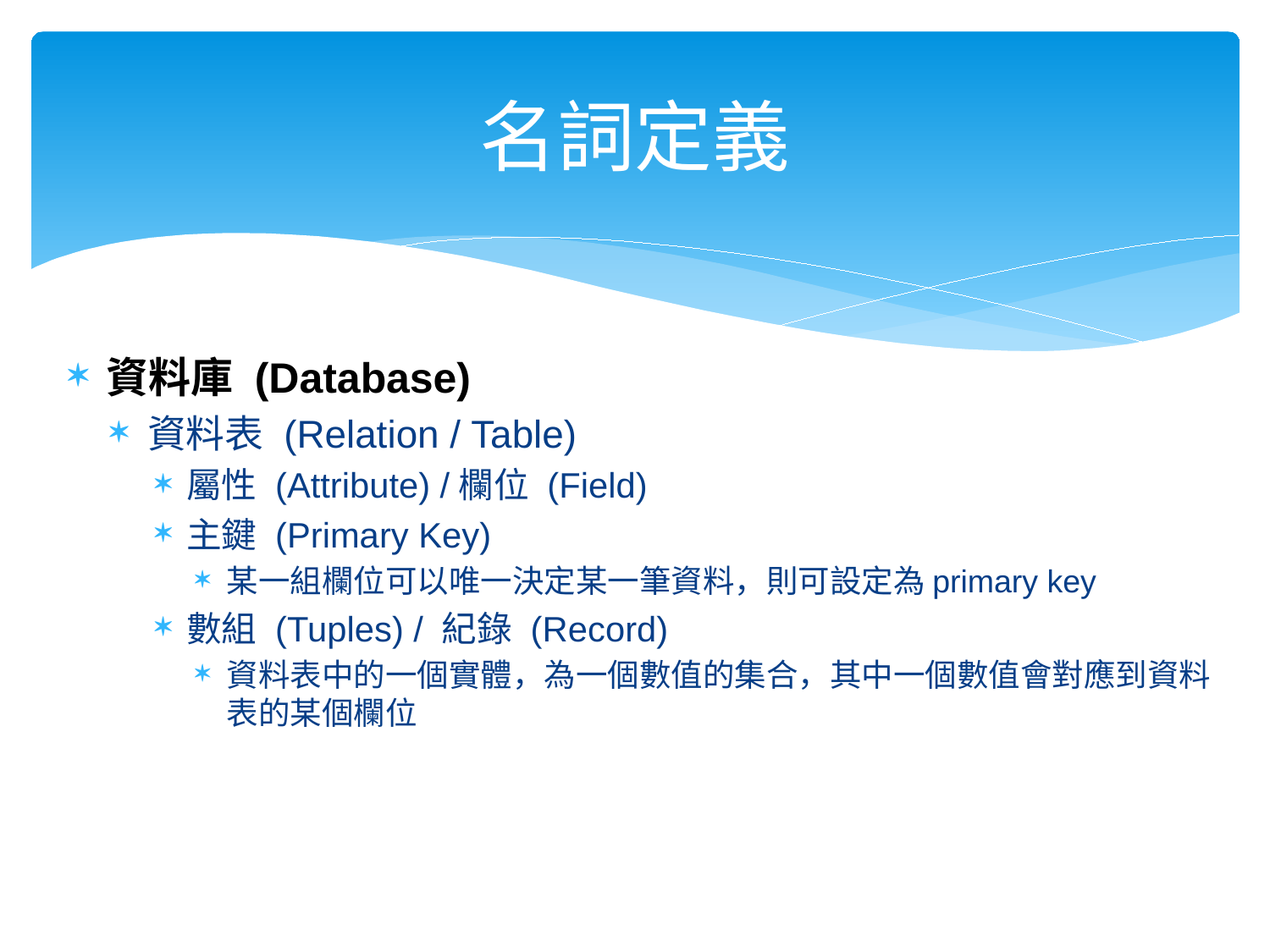

# 名詞定義
資料庫 (Database)
資料表 (Relation / Table)
屬性 (Attribute) /欄位 (Field)
主鍵 (Primary Key)
某一組欄位可以唯一決定某一筆資料，則可設定為primary key
數組 (Tuples) / 紀錄 (Record)
資料表中的一個實體，為一個數值的集合，其中一個數值會對應到資料表的某個欄位